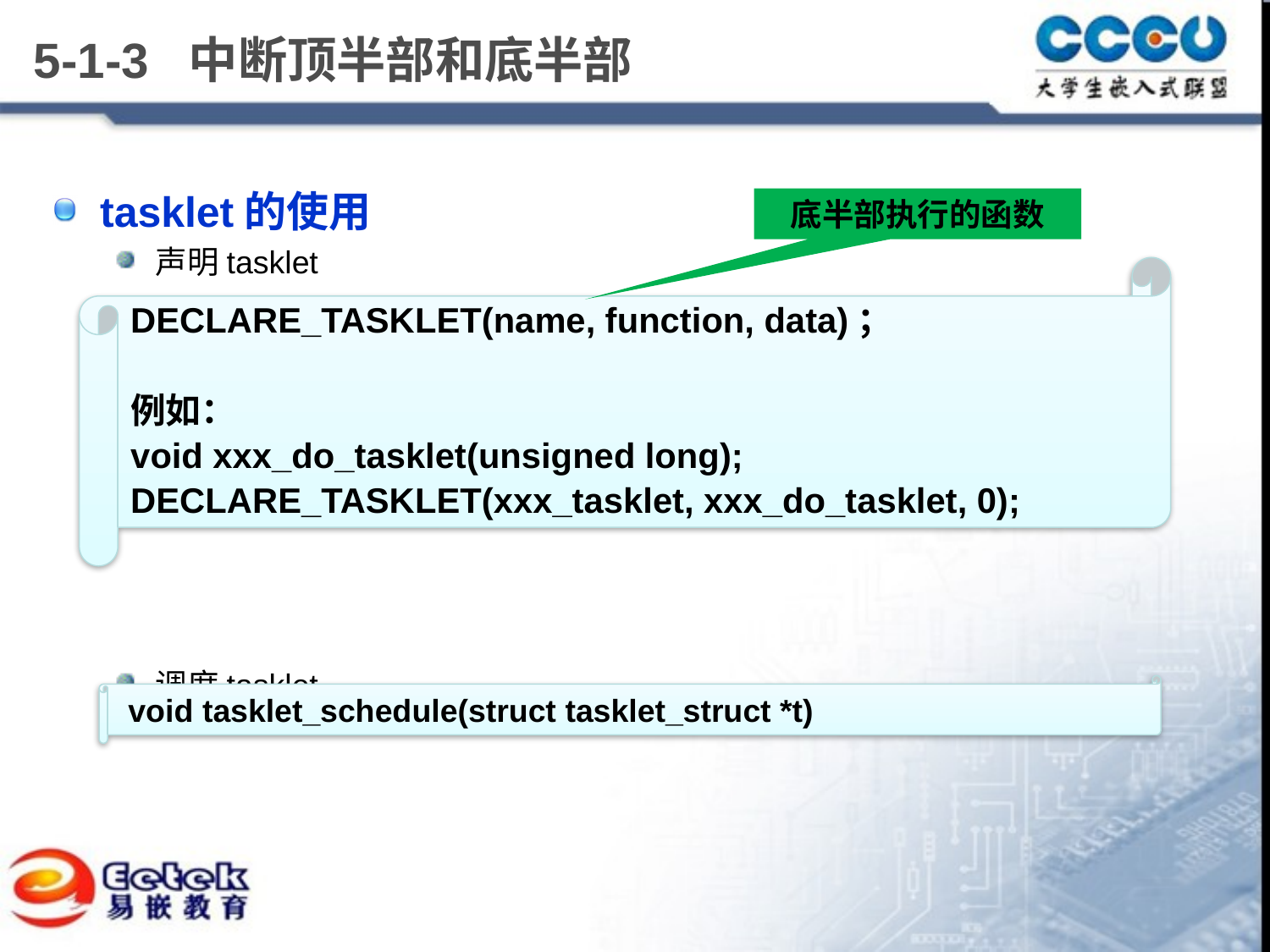

# 5-1-3  中断顶半部和底半部
tasklet的使用
声明tasklet

调度tasklet

底半部执行的函数
DECLARE_TASKLET(name, function, data)；

例如：
void xxx_do_tasklet(unsigned long);
DECLARE_TASKLET(xxx_tasklet, xxx_do_tasklet, 0);
 void tasklet_schedule(struct tasklet_struct *t)